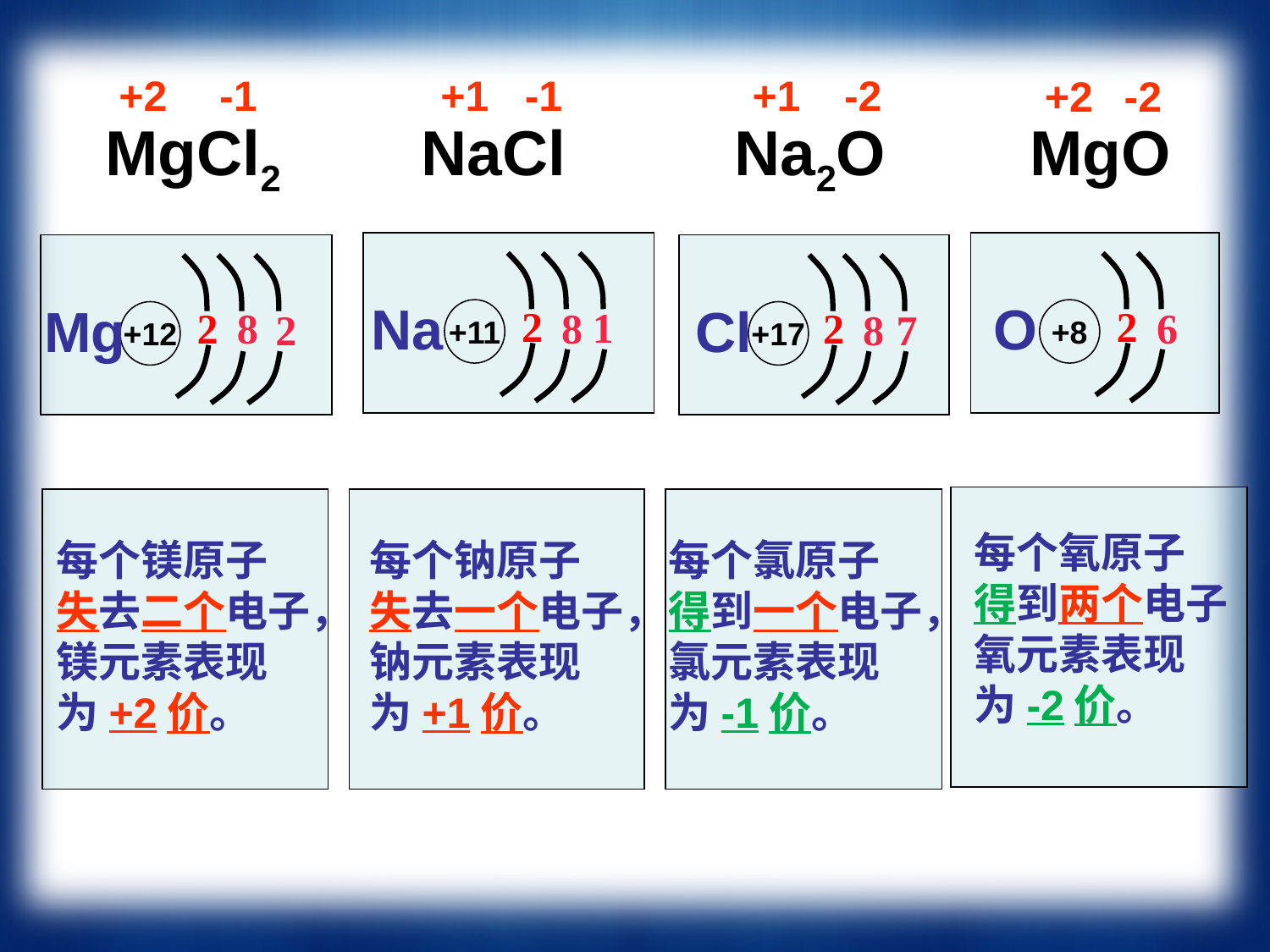

+2
-1
MgCl2
+1
-1
NaCl
+1
-2
Na2O
+2
-2
MgO

Na
O
Mg
Cl
2
2
1
8
6
2
8
2
2
7
8
+11
+8
+12
+17

每个镁原子
失去二个电子，
镁元素表现
为+2价。

每个钠原子
失去一个电子，
钠元素表现
为+1价。

每个氯原子
得到一个电子，
氯元素表现
为-1价。

每个氧原子
得到两个电子
氧元素表现
为-2价。